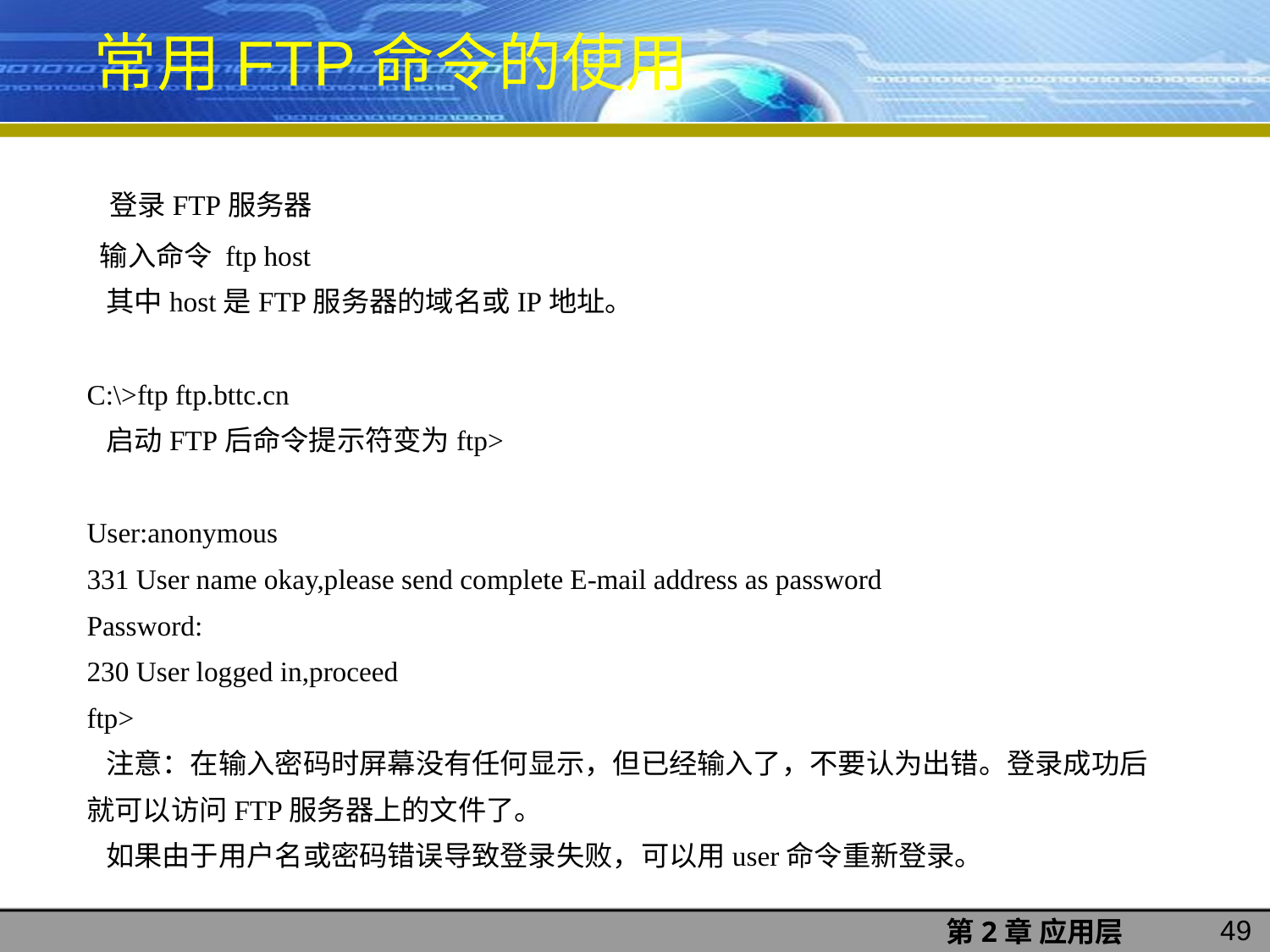

# 常用FTP命令的使用
 登录FTP服务器
 输入命令 ftp host
  其中host是FTP服务器的域名或IP地址。

C:\>ftp ftp.bttc.cn
  启动FTP后命令提示符变为ftp>

User:anonymous
331 User name okay,please send complete E-mail address as password
Password:
230 User logged in,proceed
ftp>
  注意：在输入密码时屏幕没有任何显示，但已经输入了，不要认为出错。登录成功后
就可以访问FTP服务器上的文件了。
  如果由于用户名或密码错误导致登录失败，可以用user命令重新登录。

49